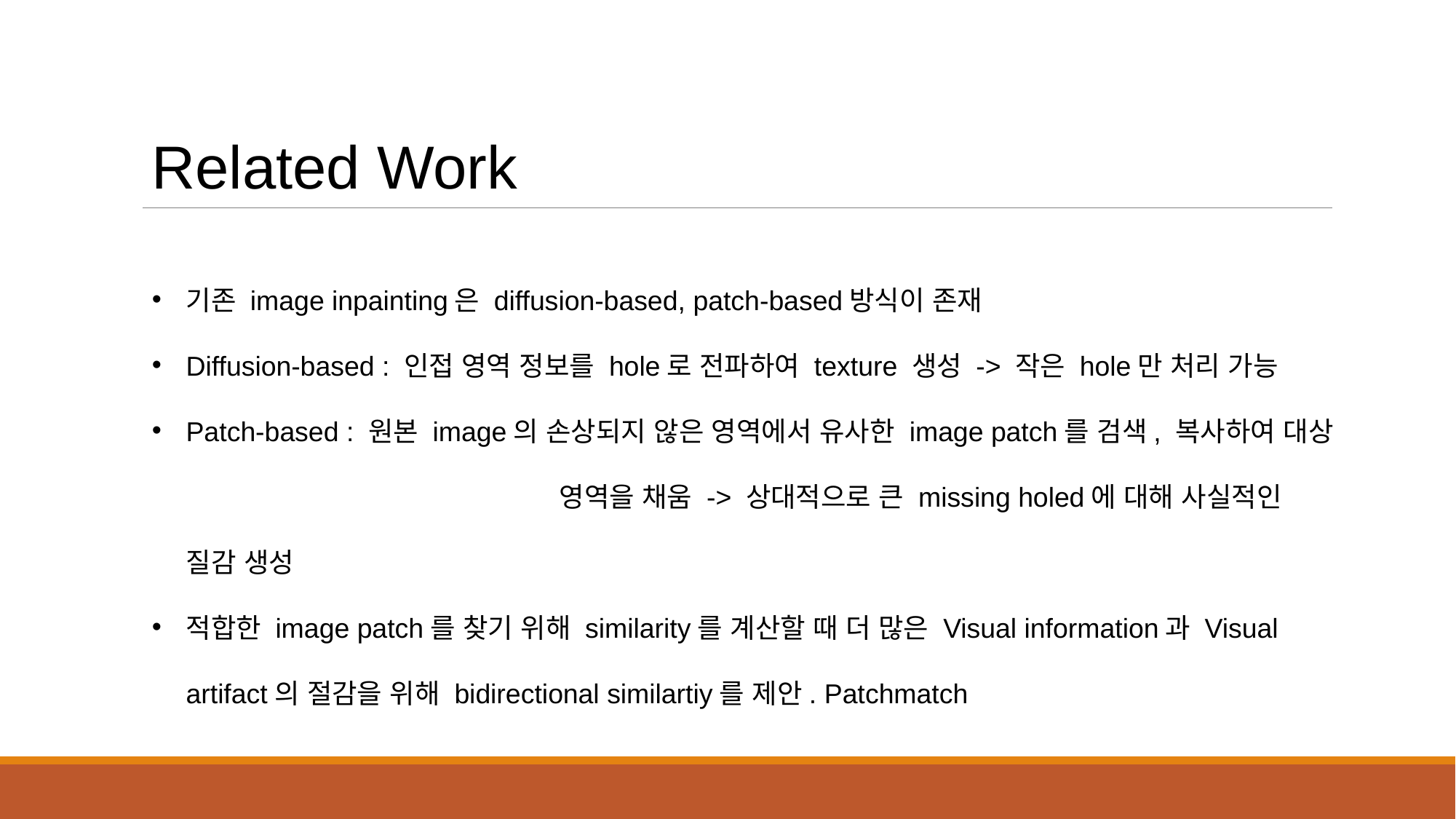

Related Work

기존 image inpainting은 diffusion-based, patch-based방식이 존재
Diffusion-based : 인접 영역 정보를 hole로 전파하여 texture 생성 -> 작은 hole만 처리 가능
Patch-based : 원본 image의 손상되지 않은 영역에서 유사한 image patch를 검색, 복사하여 대상 			      영역을 채움 -> 상대적으로 큰 missing holed에 대해 사실적인 질감 생성
적합한 image patch를 찾기 위해 similarity를 계산할 때 더 많은 Visual information과 Visual artifact의 절감을 위해 bidirectional similartiy를 제안. Patchmatch